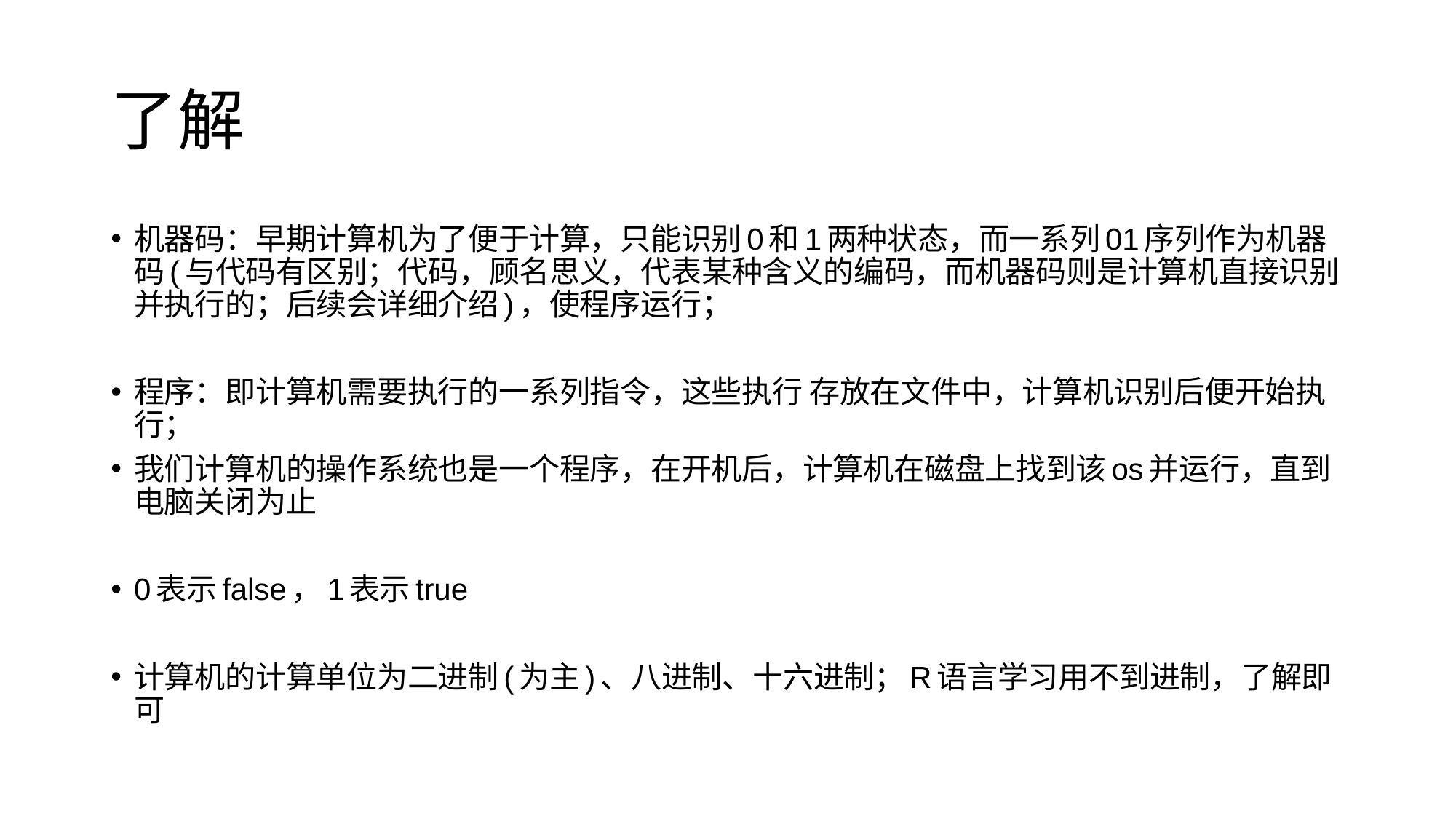

# 了解
机器码：早期计算机为了便于计算，只能识别0和1两种状态，而一系列01序列作为机器码(与代码有区别；代码，顾名思义，代表某种含义的编码，而机器码则是计算机直接识别并执行的；后续会详细介绍)，使程序运行；

程序：即计算机需要执行的一系列指令，这些执行 存放在文件中，计算机识别后便开始执行；
我们计算机的操作系统也是一个程序，在开机后，计算机在磁盘上找到该os并运行，直到电脑关闭为止

0表示false，1表示true

计算机的计算单位为二进制(为主)、八进制、十六进制；R语言学习用不到进制，了解即可